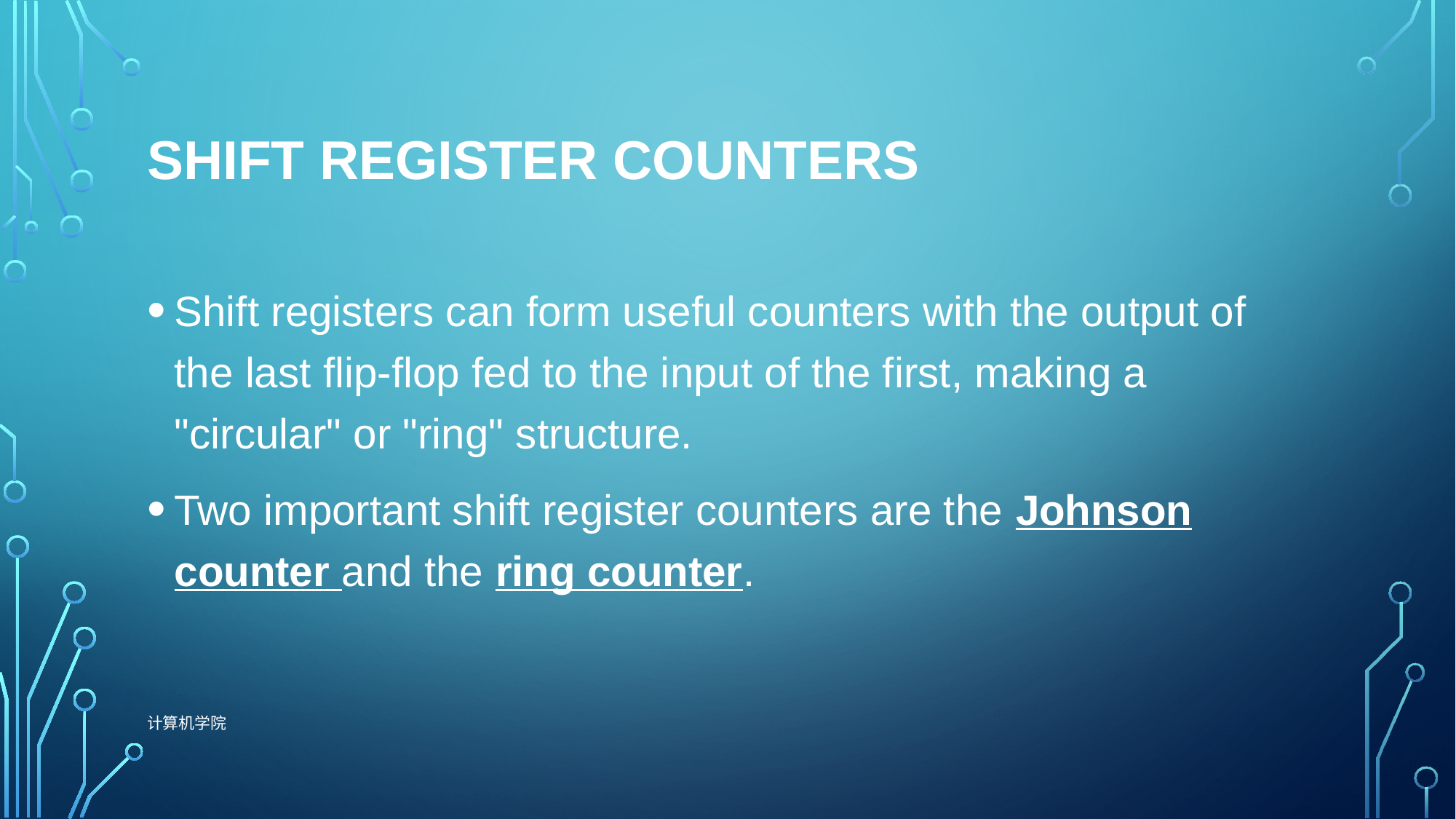

# Shift Register Counters
Shift registers can form useful counters with the output of the last flip-flop fed to the input of the first, making a "circular" or "ring" structure.
Two important shift register counters are the Johnson counter and the ring counter.

17
计算机学院